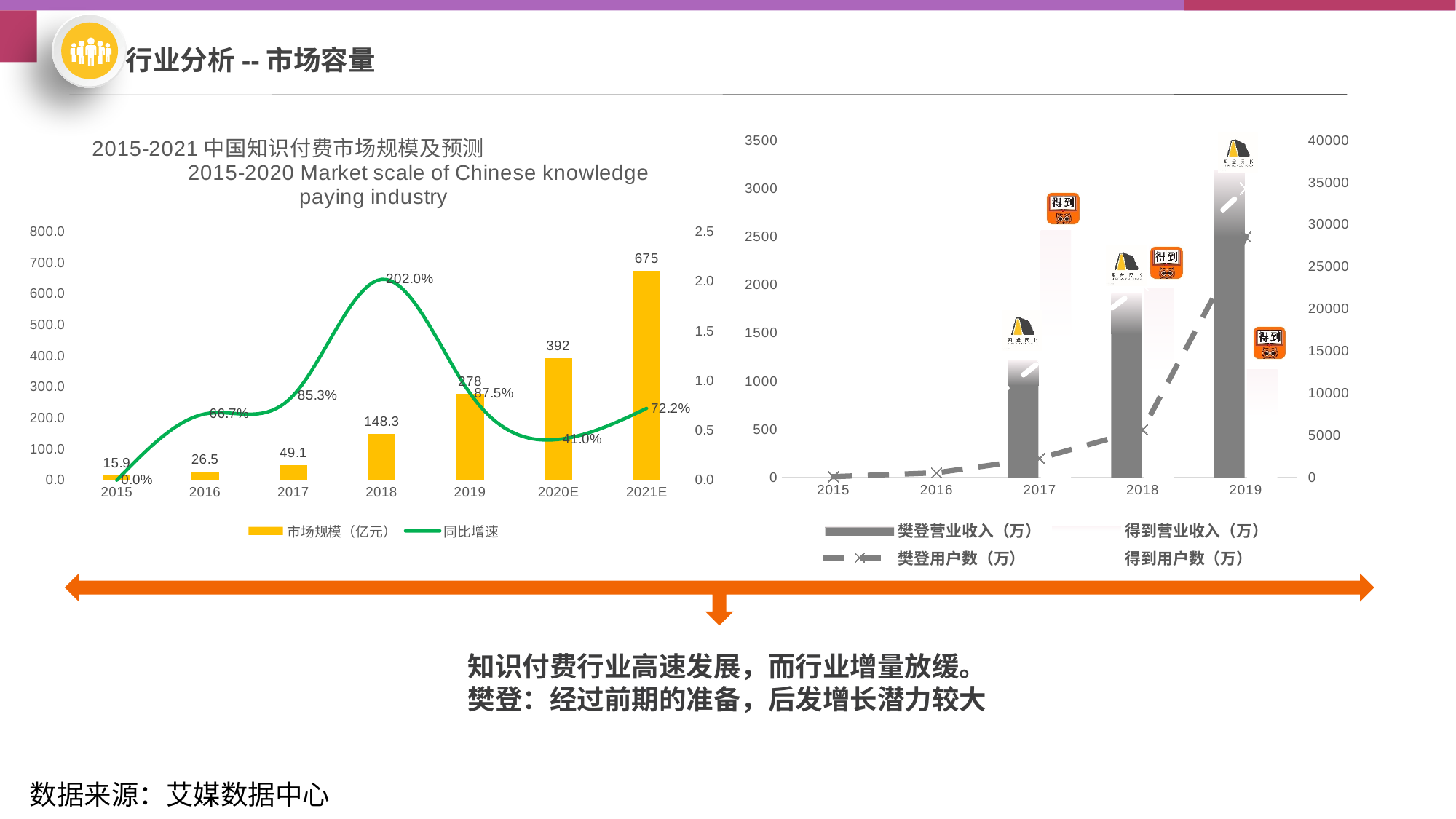

行业分析--市场容量

### Chart: 2015-2021中国知识付费市场规模及预测                                              2015-2020 Market scale of Chinese knowledge paying industry

| Category | 市场规模（亿元） | 同比增速 |
|---|---|---|
| 2015 | 15.9 | 0.0 |
| 2016 | 26.5 | 0.667 |
| 2017 | 49.1 | 0.853 |
| 2018 | 148.3 | 2.02 |
| 2019 | 278.0 | 0.875 |
| 2020E | 392.0 | 0.41 |
| 2021E | 675.0 | 0.722 |

### Chart

| Category | 樊登营业收入（万） | 得到营业收入（万） | 樊登用户数（万） | 得到用户数（万） |
|---|---|---|---|---|
| 2015 | None | None | 10.0 | None |
| 2016 | None | None | 50.0 | 351.0 |
| 2017 | 13980.48 | 29307.89 | 200.0 | 1200.0 |
| 2018 | 21847.94 | 22489.61 | 500.0 | 2000.0 |
| 2019 | 36443.29 | 12796.54 | 2500.0 | 3000.0 |

知识付费行业高速发展，而行业增量放缓。
樊登：经过前期的准备，后发增长潜力较大

数据来源：艾媒数据中心